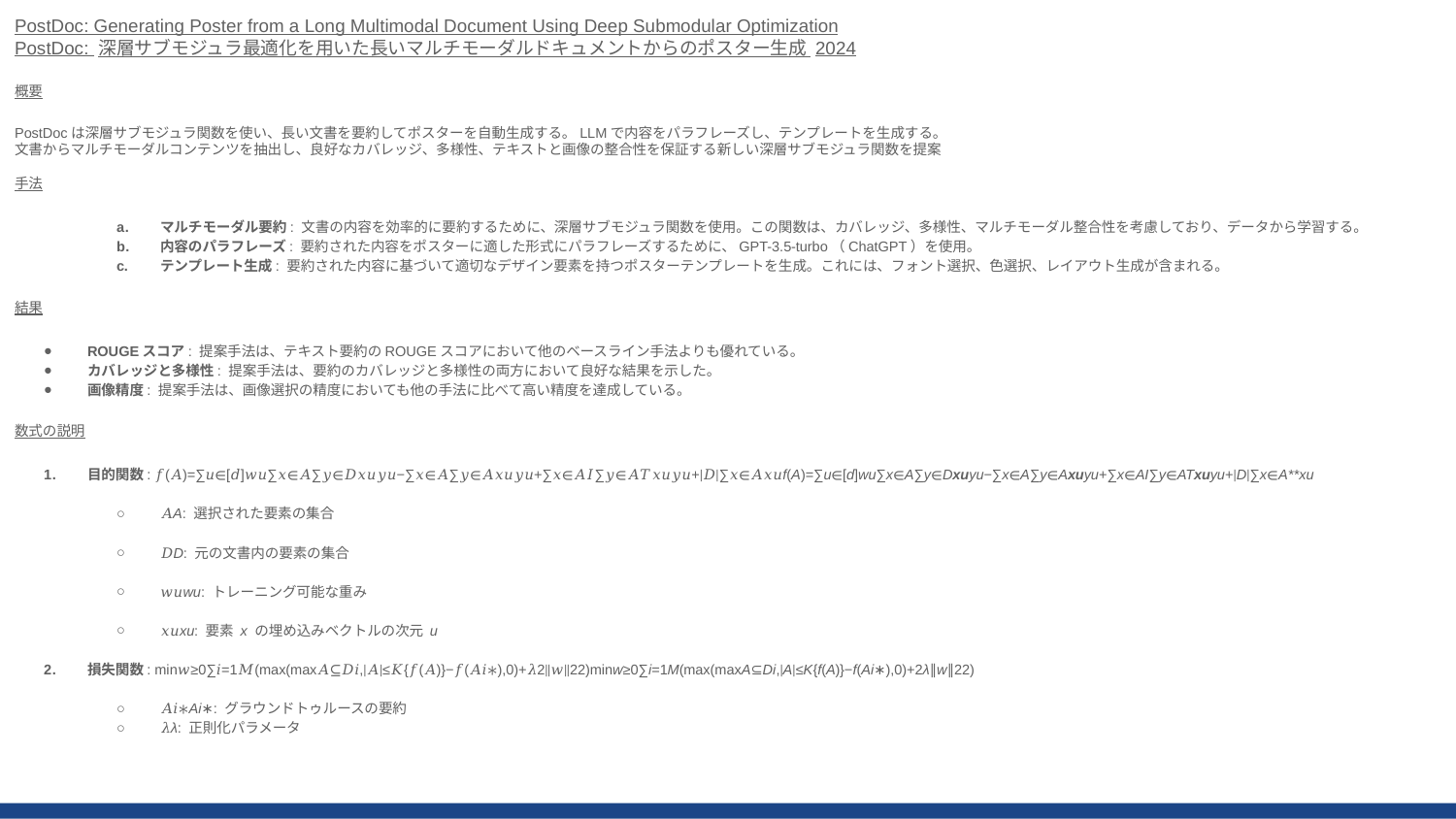

PostDoc: Generating Poster from a Long Multimodal Document Using Deep Submodular Optimization
PostDoc: 深層サブモジュラ最適化を用いた長いマルチモーダルドキュメントからのポスター生成 2024
概要
PostDocは深層サブモジュラ関数を使い、長い文書を要約してポスターを自動生成する。LLMで内容をパラフレーズし、テンプレートを生成する。
文書からマルチモーダルコンテンツを抽出し、良好なカバレッジ、多様性、テキストと画像の整合性を保証する新しい深層サブモジュラ関数を提案
手法
マルチモーダル要約: 文書の内容を効率的に要約するために、深層サブモジュラ関数を使用。この関数は、カバレッジ、多様性、マルチモーダル整合性を考慮しており、データから学習する。
内容のパラフレーズ: 要約された内容をポスターに適した形式にパラフレーズするために、GPT-3.5-turbo（ChatGPT）を使用。
テンプレート生成: 要約された内容に基づいて適切なデザイン要素を持つポスターテンプレートを生成。これには、フォント選択、色選択、レイアウト生成が含まれる。
結果
ROUGEスコア: 提案手法は、テキスト要約のROUGEスコアにおいて他のベースライン手法よりも優れている。
カバレッジと多様性: 提案手法は、要約のカバレッジと多様性の両方において良好な結果を示した。
画像精度: 提案手法は、画像選択の精度においても他の手法に比べて高い精度を達成している。
数式の説明
目的関数: 𝑓(𝐴)=∑𝑢∈[𝑑]𝑤𝑢∑𝑥∈𝐴∑𝑦∈𝐷𝑥𝑢𝑦𝑢−∑𝑥∈𝐴∑𝑦∈𝐴𝑥𝑢𝑦𝑢+∑𝑥∈𝐴𝐼∑𝑦∈𝐴𝑇𝑥𝑢𝑦𝑢+∣𝐷∣∑𝑥∈𝐴𝑥𝑢f(A)=∑u∈[d]wu∑x∈A∑y∈Dxuyu−∑x∈A∑y∈Axuyu+∑x∈AI∑y∈ATxuyu+∣D∣∑x∈A**xu
𝐴A: 選択された要素の集合
𝐷D: 元の文書内の要素の集合
𝑤𝑢wu: トレーニング可能な重み
𝑥𝑢xu: 要素 x の埋め込みベクトルの次元 u
損失関数: min⁡𝑤≥0∑𝑖=1𝑀(max⁡(max⁡𝐴⊆𝐷𝑖,∣𝐴∣≤𝐾{𝑓(𝐴)}−𝑓(𝐴𝑖∗),0)+𝜆2∥𝑤∥22)minw≥0∑i=1M(max(maxA⊆Di,∣A∣≤K{f(A)}−f(Ai∗),0)+2λ∥w∥22)
𝐴𝑖∗Ai∗: グラウンドトゥルースの要約
𝜆λ: 正則化パラメータ